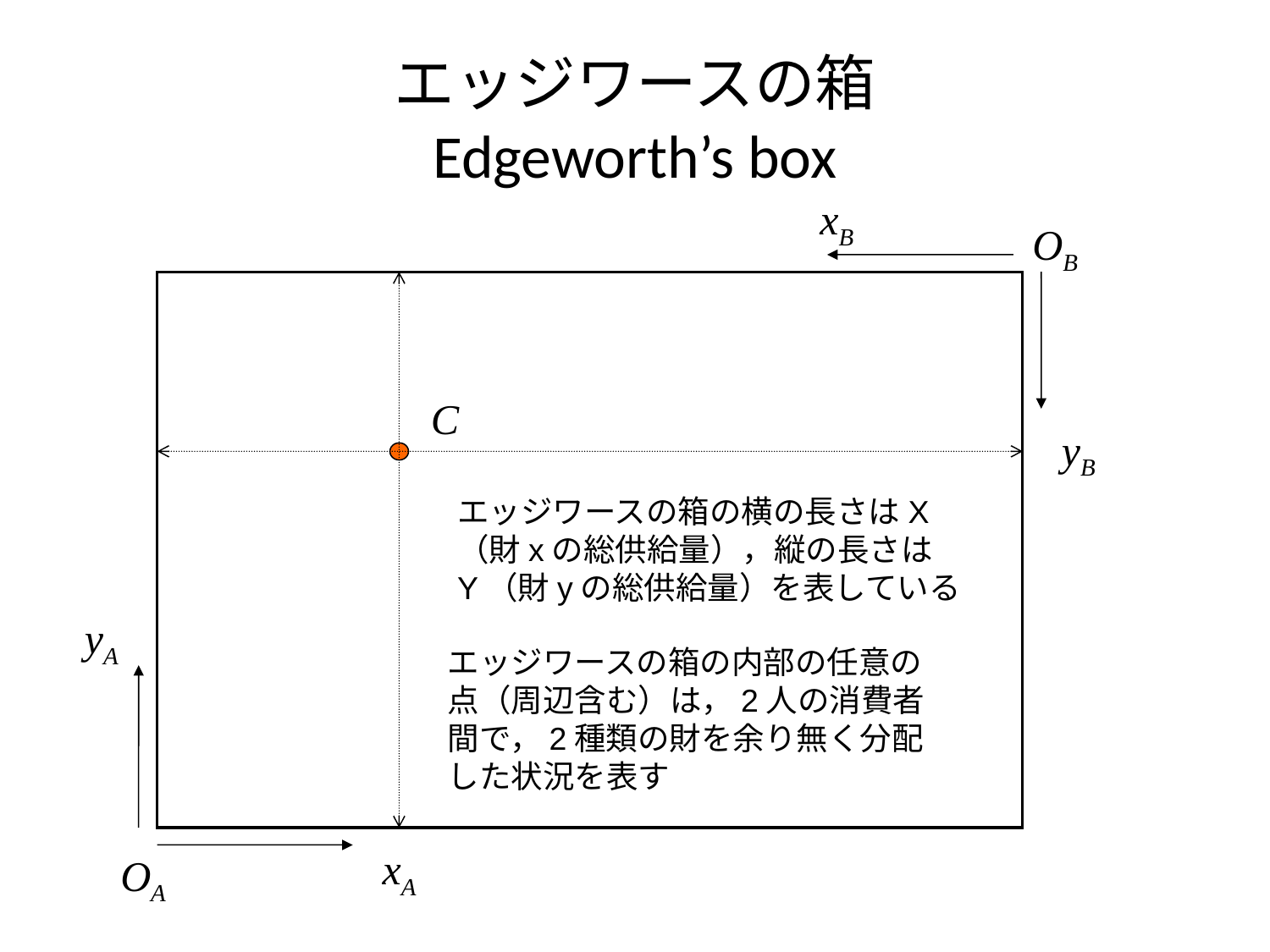

# エッジワースの箱 Edgeworth’s box
xB
OB

yB

yA

xA
OA

C
エッジワースの箱の横の長さはX（財xの総供給量），縦の長さはY（財yの総供給量）を表している
エッジワースの箱の内部の任意の点（周辺含む）は，2人の消費者間で，2種類の財を余り無く分配した状況を表す